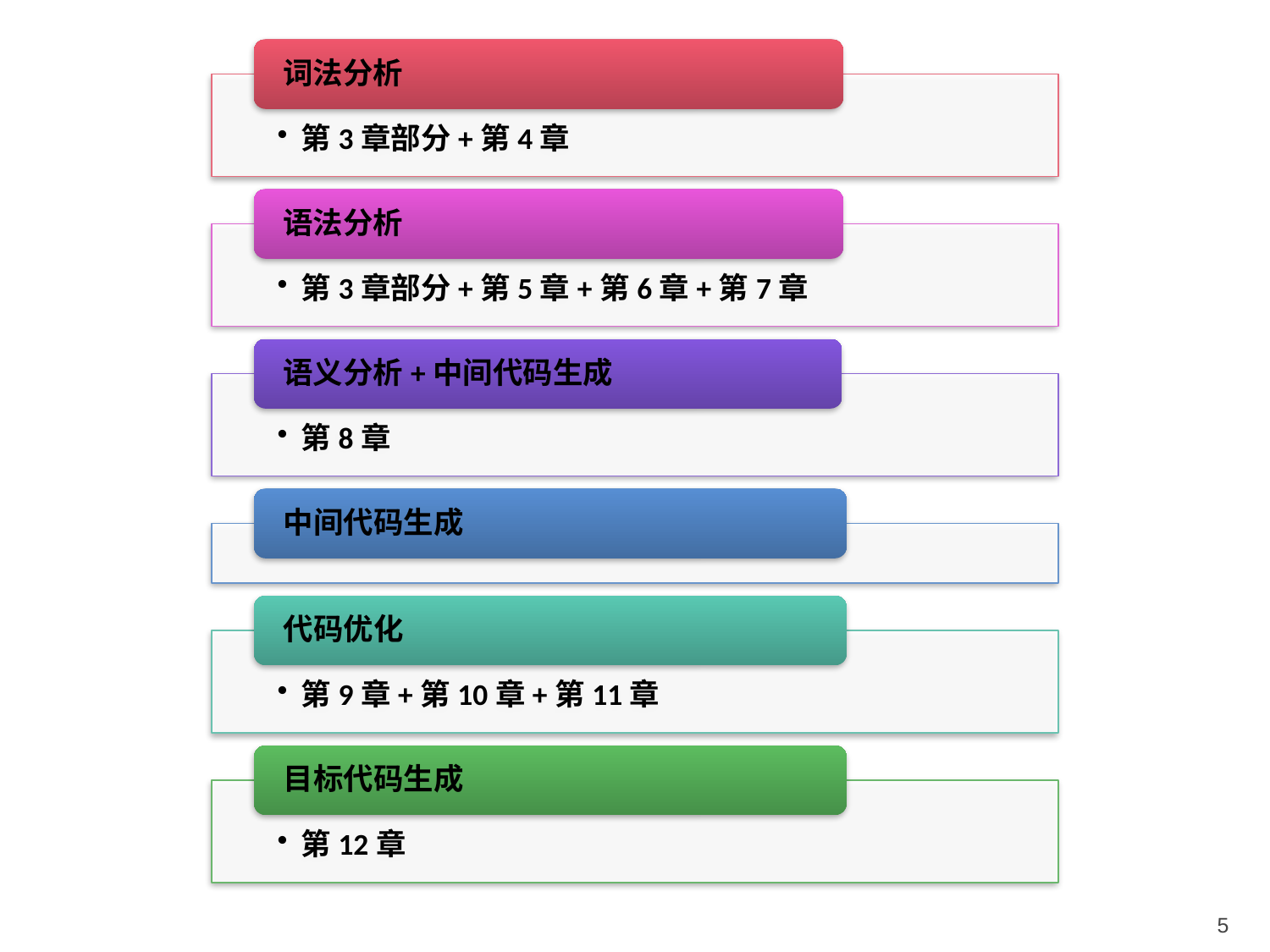

第3章部分+第4章
词法分析
第3章部分+第5章+第6章+第7章
语法分析
第8章
语义分析+中间代码生成
中间代码生成
第9章+第10章+第11章
代码优化
第12章
目标代码生成
5